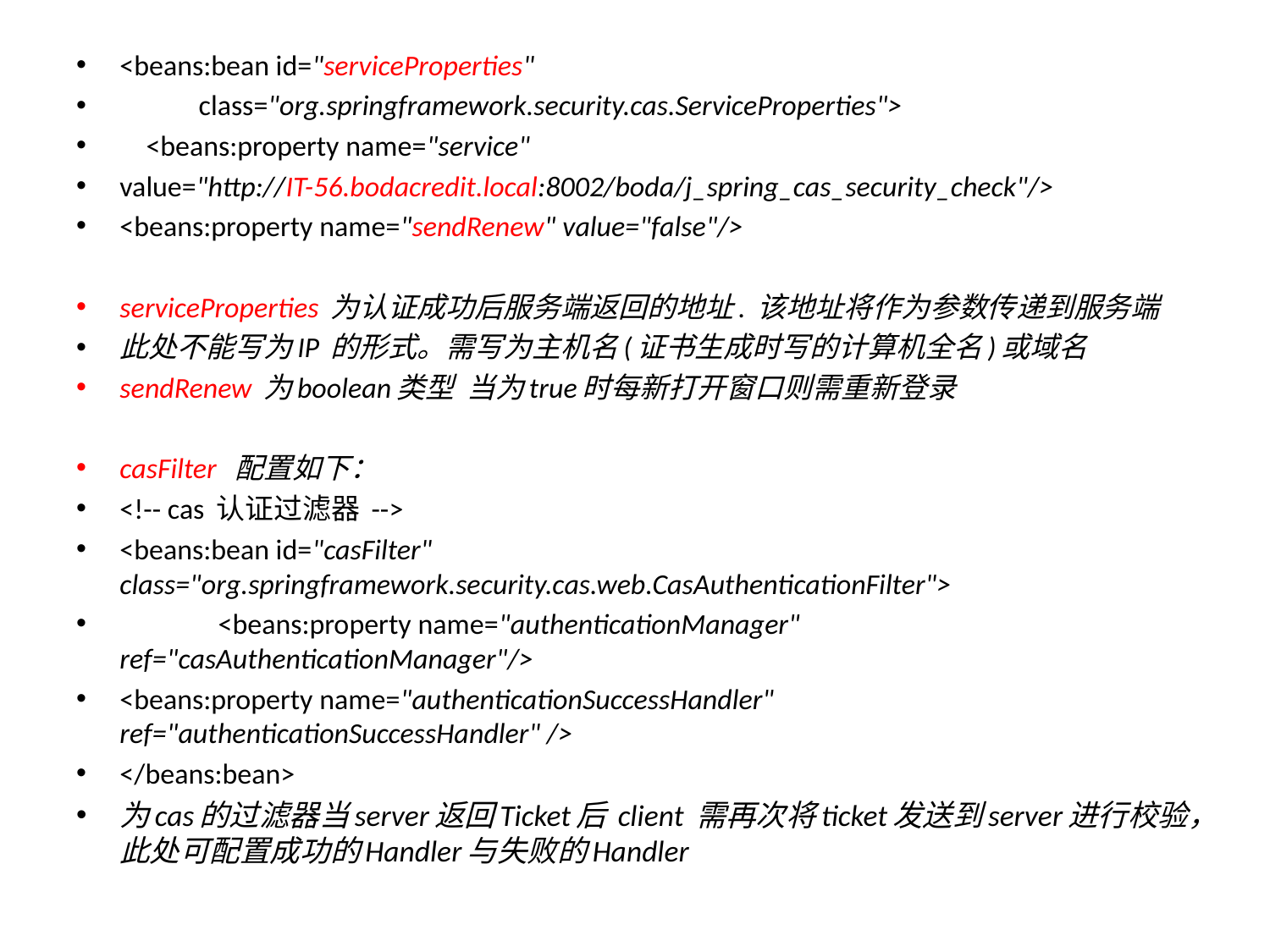

<beans:bean id="serviceProperties"
            class="org.springframework.security.cas.ServiceProperties">
    <beans:property name="service"
value="http://IT-56.bodacredit.local:8002/boda/j_spring_cas_security_check"/>
<beans:property name="sendRenew" value="false"/>

serviceProperties 为认证成功后服务端返回的地址. 该地址将作为参数传递到服务端
此处不能写为IP 的形式。需写为主机名(证书生成时写的计算机全名)或域名
sendRenew 为boolean类型  当为true时每新打开窗口则需重新登录

casFilter  配置如下：
<!-- cas 认证过滤器 -->
<beans:bean id="casFilter" class="org.springframework.security.cas.web.CasAuthenticationFilter">
               <beans:property name="authenticationManager"                                           			ref="casAuthenticationManager"/>
<beans:property name="authenticationSuccessHandler" 				   ref="authenticationSuccessHandler" />
</beans:bean>
为cas的过滤器当server返回Ticket后 client 需再次将ticket发送到server进行校验，此处可配置成功的Handler与失败的Handler